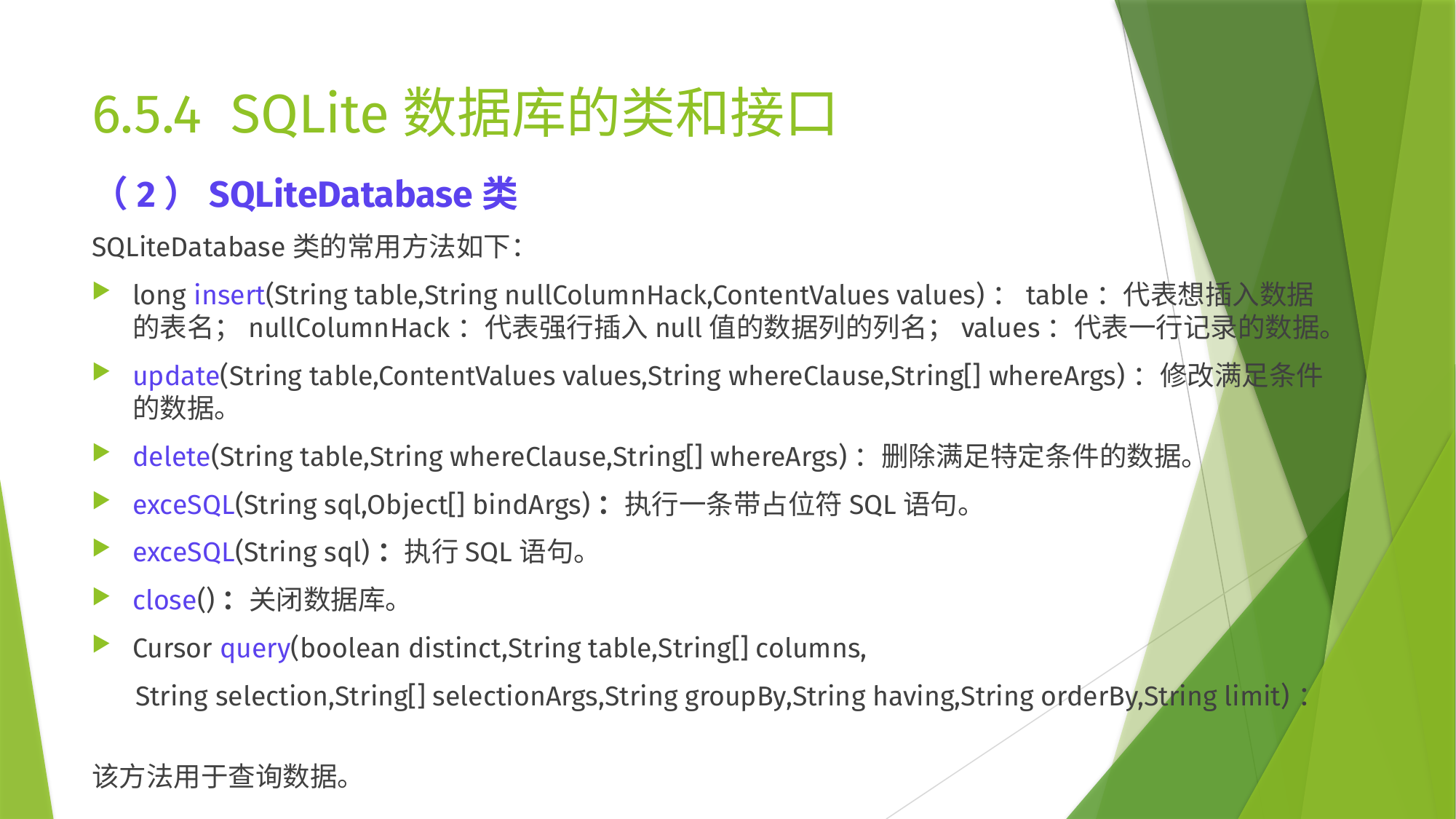

# 6.5.4  SQLite数据库的类和接口
（2）SQLiteDatabase类
SQLiteDatabase类的常用方法如下：
long insert(String table,String nullColumnHack,ContentValues values)：table：代表想插入数据的表名；nullColumnHack：代表强行插入null值的数据列的列名；values：代表一行记录的数据。
update(String table,ContentValues values,String whereClause,String[] whereArgs)：修改满足条件的数据。
delete(String table,String whereClause,String[] whereArgs)：删除满足特定条件的数据。
exceSQL(String sql,Object[] bindArgs)：执行一条带占位符SQL语句。
exceSQL(String sql)：执行SQL语句。
close()：关闭数据库。
Cursor query(boolean distinct,String table,String[] columns,
      String selection,String[] selectionArgs,String groupBy,String having,String orderBy,String limit)：
该方法用于查询数据。